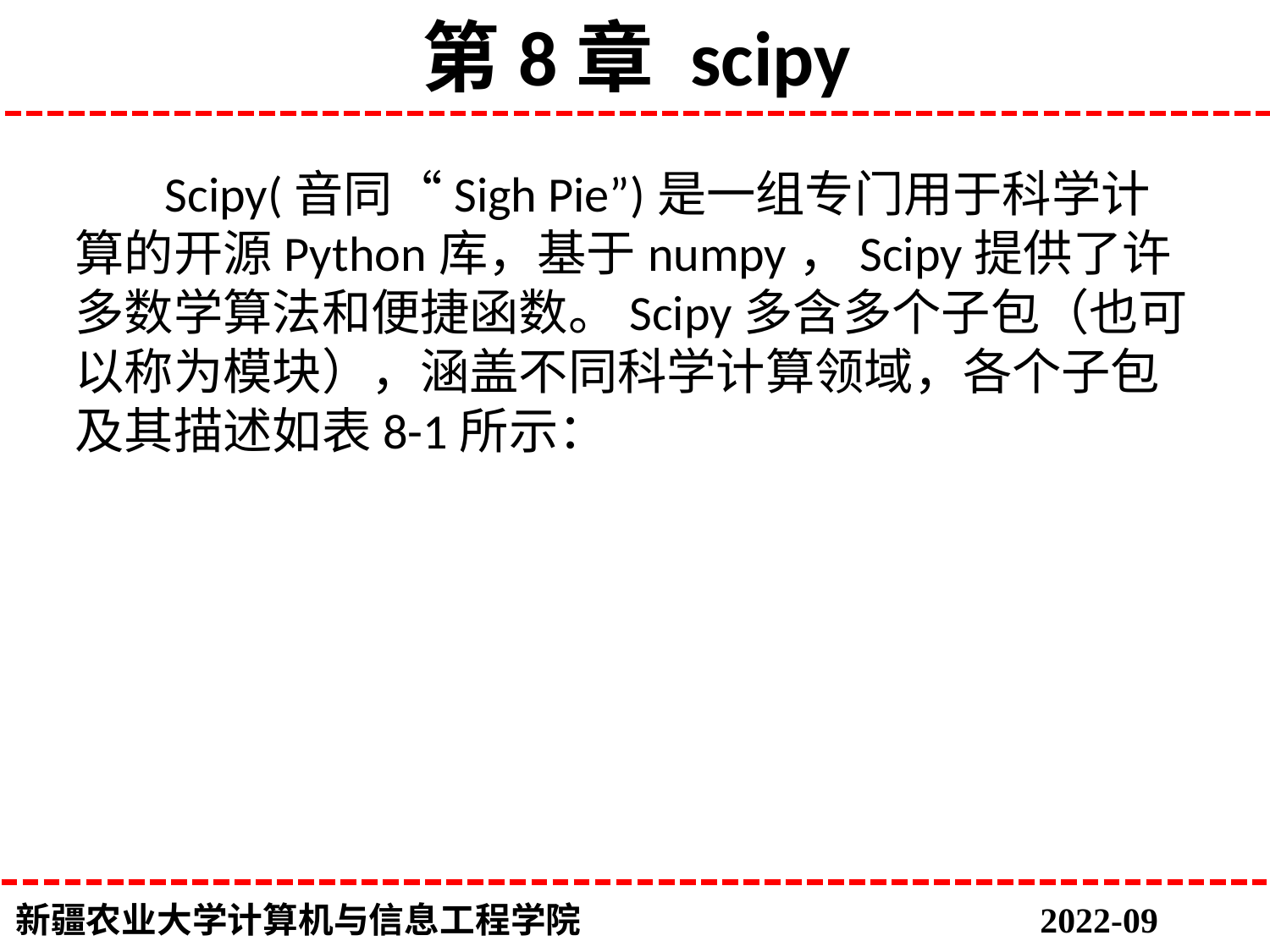

# 第8章 scipy
        Scipy(音同“Sigh Pie”)是一组专门用于科学计算的开源Python库，基于numpy，Scipy提供了许多数学算法和便捷函数。Scipy多含多个子包（也可以称为模块），涵盖不同科学计算领域，各个子包及其描述如表8-1所示：